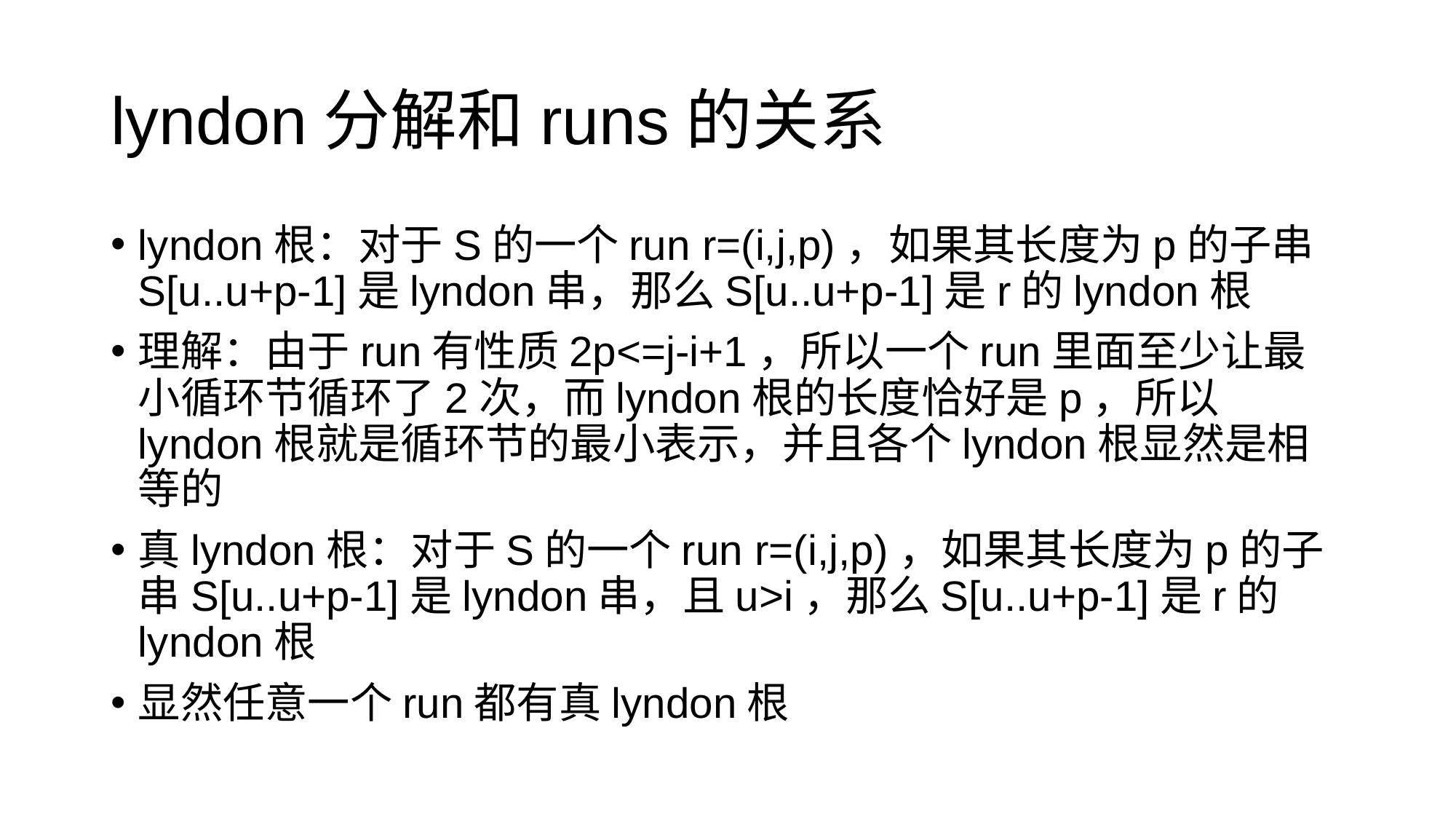

# lyndon分解和runs的关系
lyndon根：对于S的一个run r=(i,j,p)，如果其长度为p的子串S[u..u+p-1]是lyndon串，那么S[u..u+p-1]是r的lyndon根
理解：由于run有性质2p<=j-i+1，所以一个run里面至少让最小循环节循环了2次，而lyndon根的长度恰好是p，所以lyndon根就是循环节的最小表示，并且各个lyndon根显然是相等的
真lyndon根：对于S的一个run r=(i,j,p)，如果其长度为p的子串S[u..u+p-1]是lyndon串，且u>i，那么S[u..u+p-1]是r的lyndon根
显然任意一个run都有真lyndon根